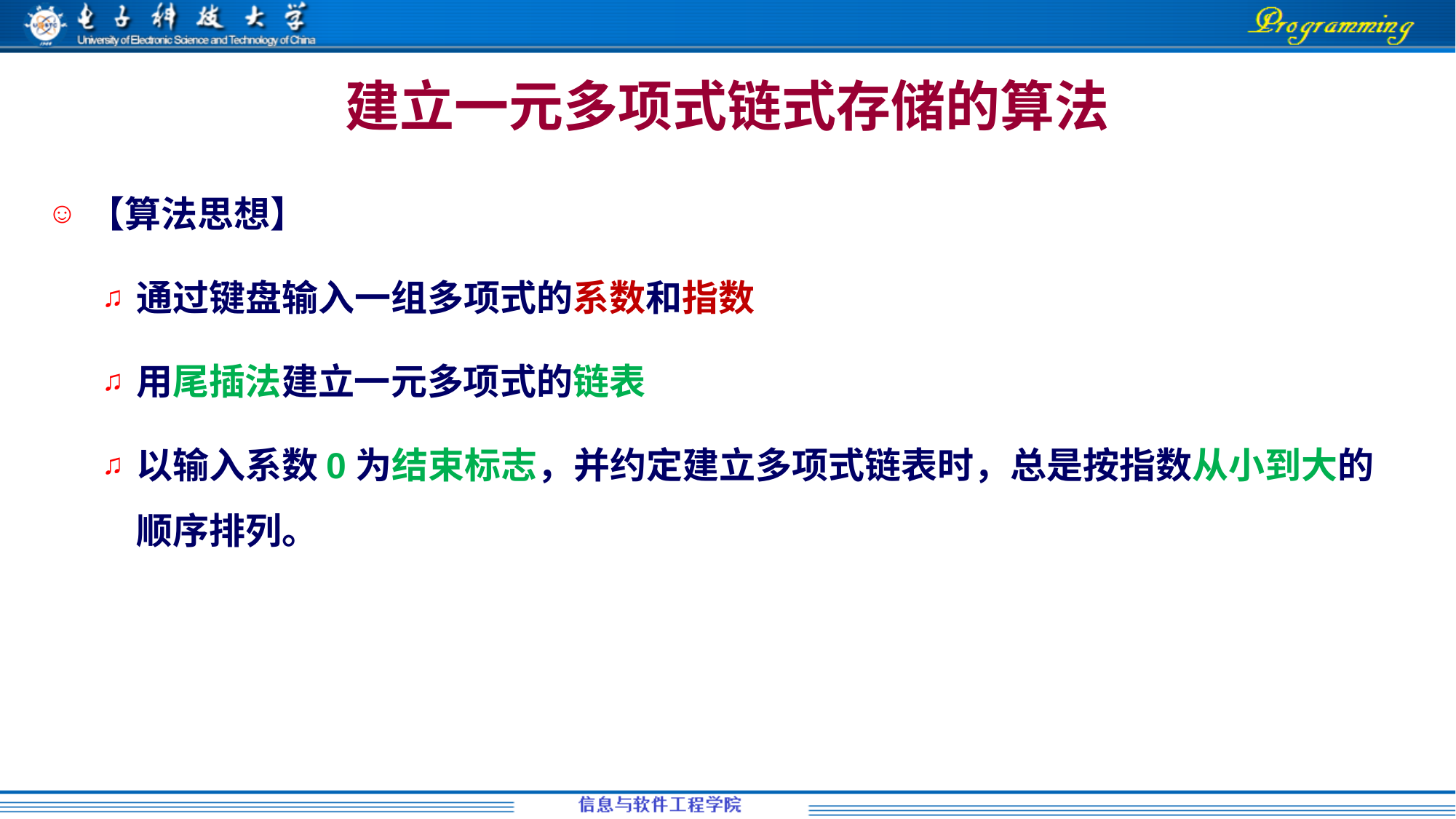

# 建立一元多项式链式存储的算法
【算法思想】
通过键盘输入一组多项式的系数和指数
用尾插法建立一元多项式的链表
以输入系数0为结束标志，并约定建立多项式链表时，总是按指数从小到大的顺序排列。